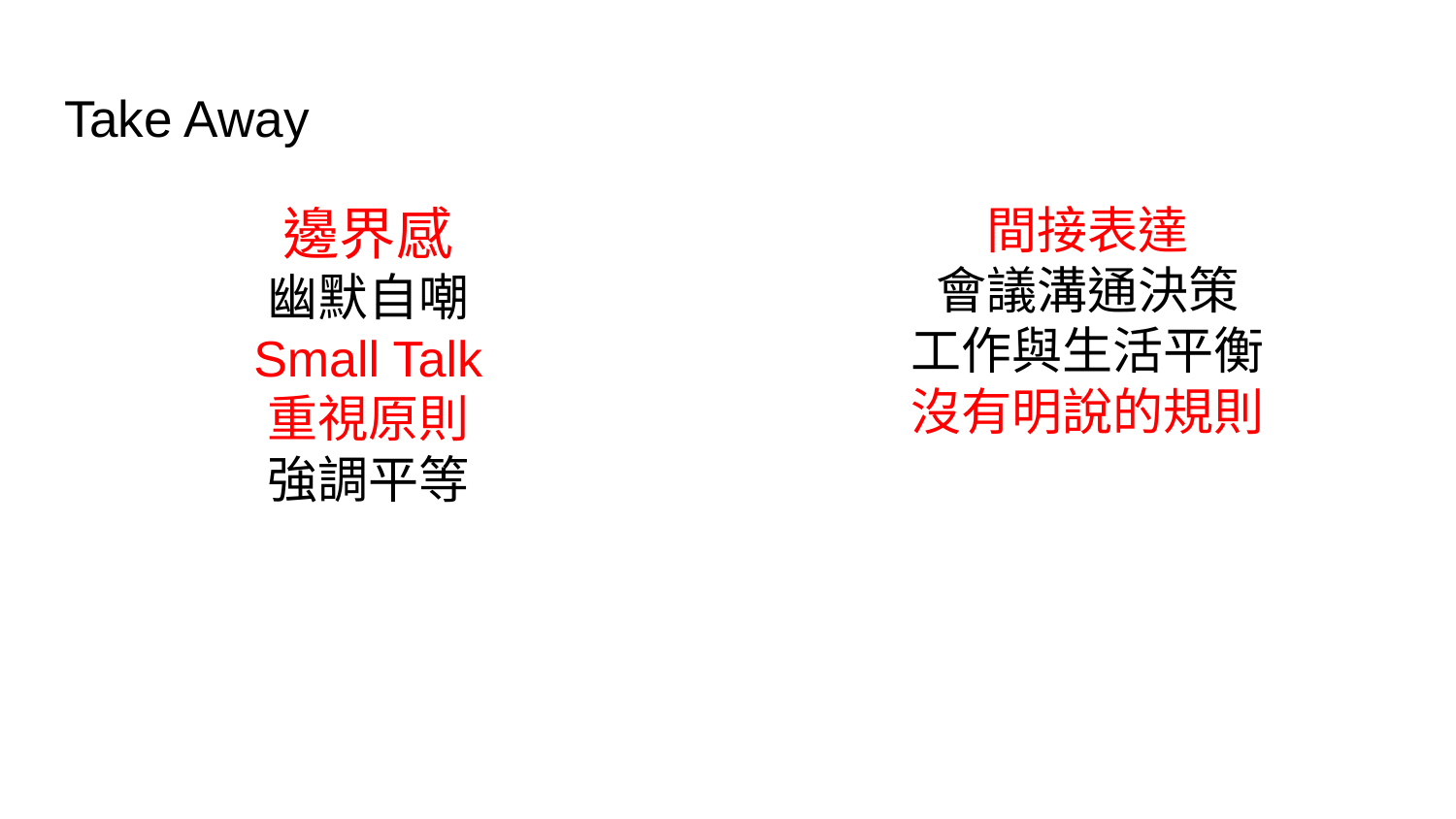

# Take Away
邊界感
幽默自嘲
Small Talk
重視原則
強調平等
間接表達
會議溝通決策
工作與生活平衡
沒有明說的規則